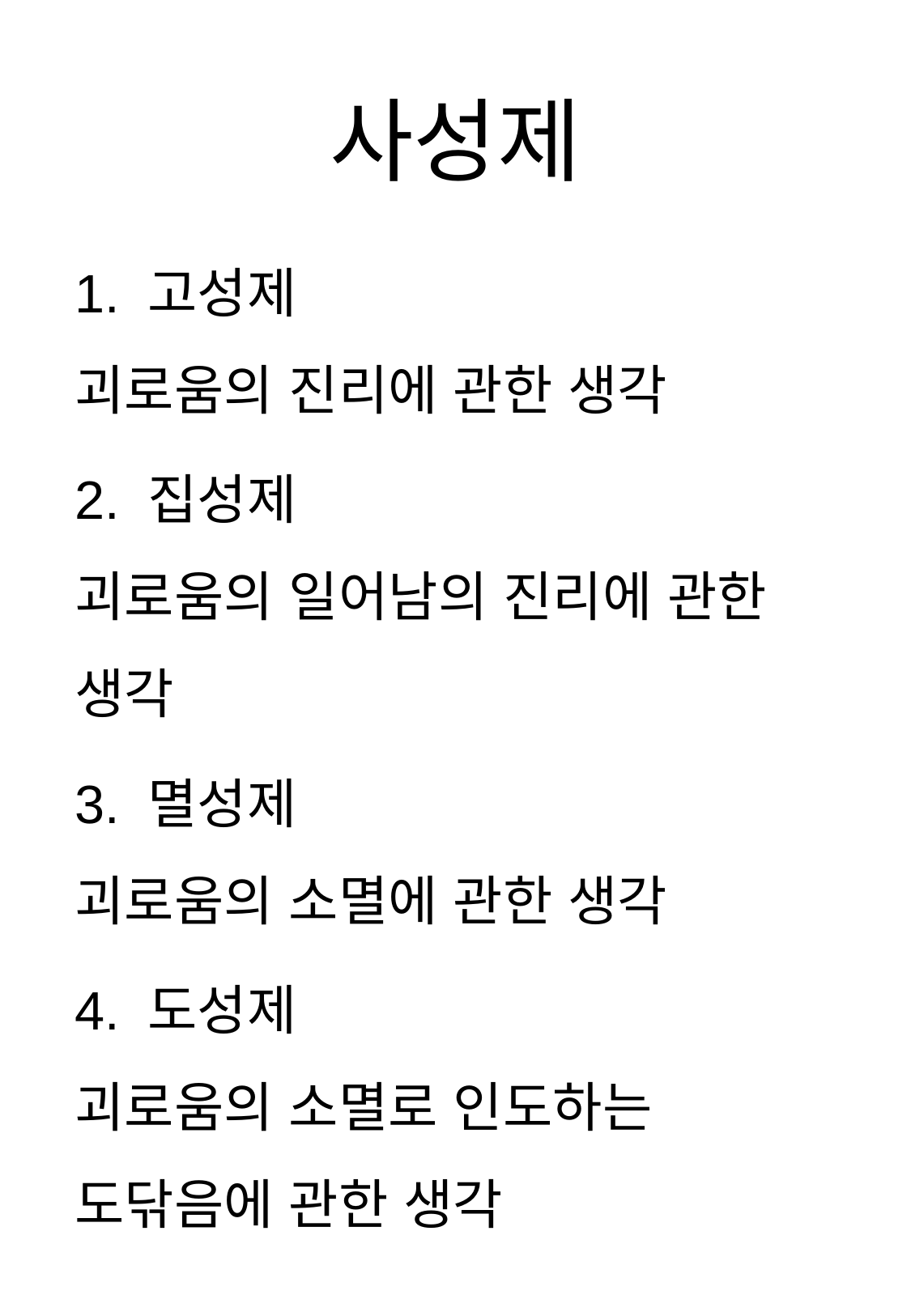

# 사성제
1. 고성제
괴로움의 진리에 관한 생각
2. 집성제
괴로움의 일어남의 진리에 관한 생각
3. 멸성제
괴로움의 소멸에 관한 생각
4. 도성제
괴로움의 소멸로 인도하는 도닦음에 관한 생각